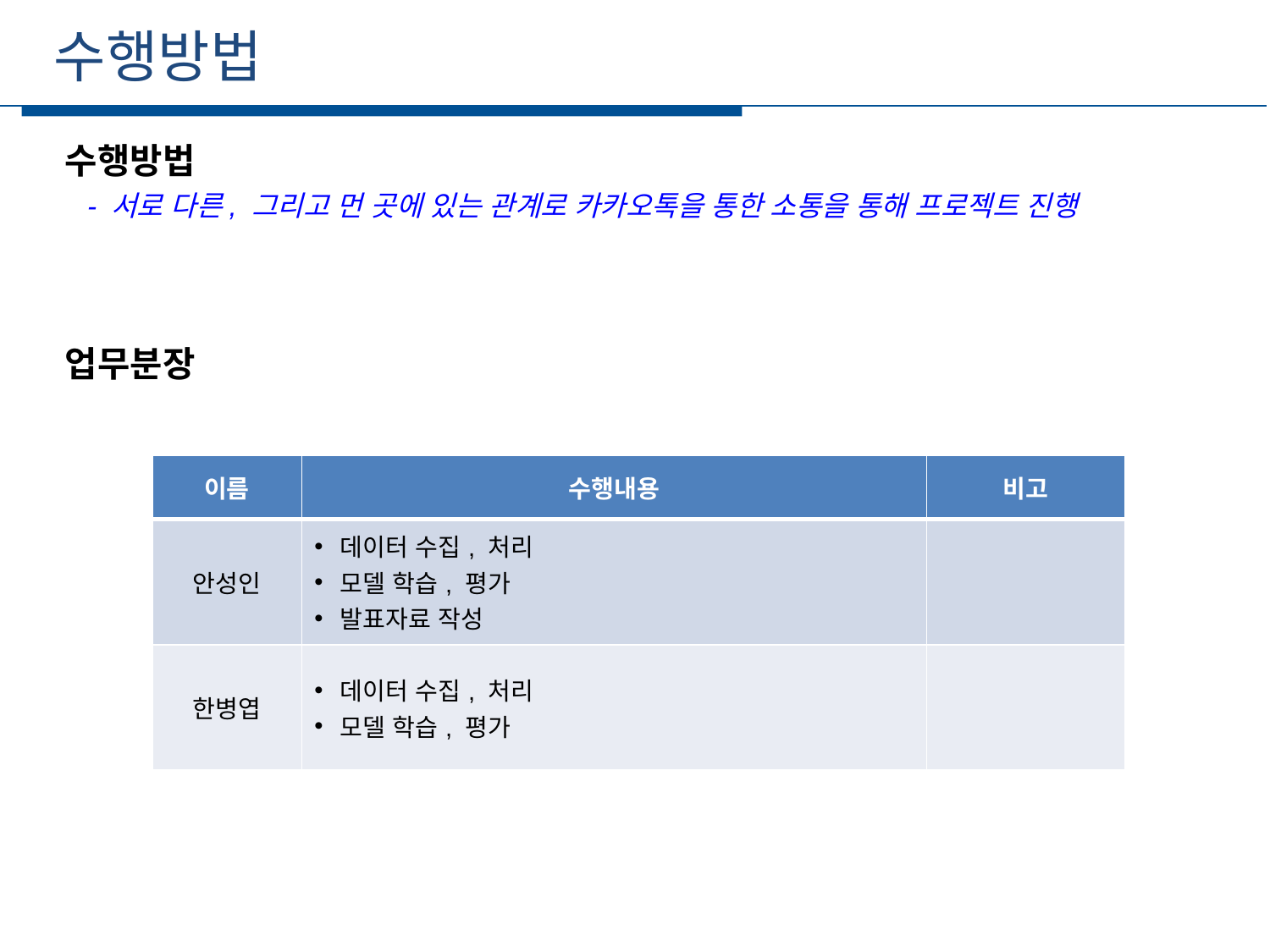

수행방법
세부일정

수행방법
  - 서로 다른, 그리고 먼 곳에 있는 관계로 카카오톡을 통한 소통을 통해 프로젝트 진행

업무분장

| 이름 | 수행내용 | 비고 |
| --- | --- | --- |
| 안성인 | 데이터 수집, 처리 모델 학습, 평가 발표자료 작성 |  |
| 한병엽 | 데이터 수집, 처리 모델 학습, 평가 |  |